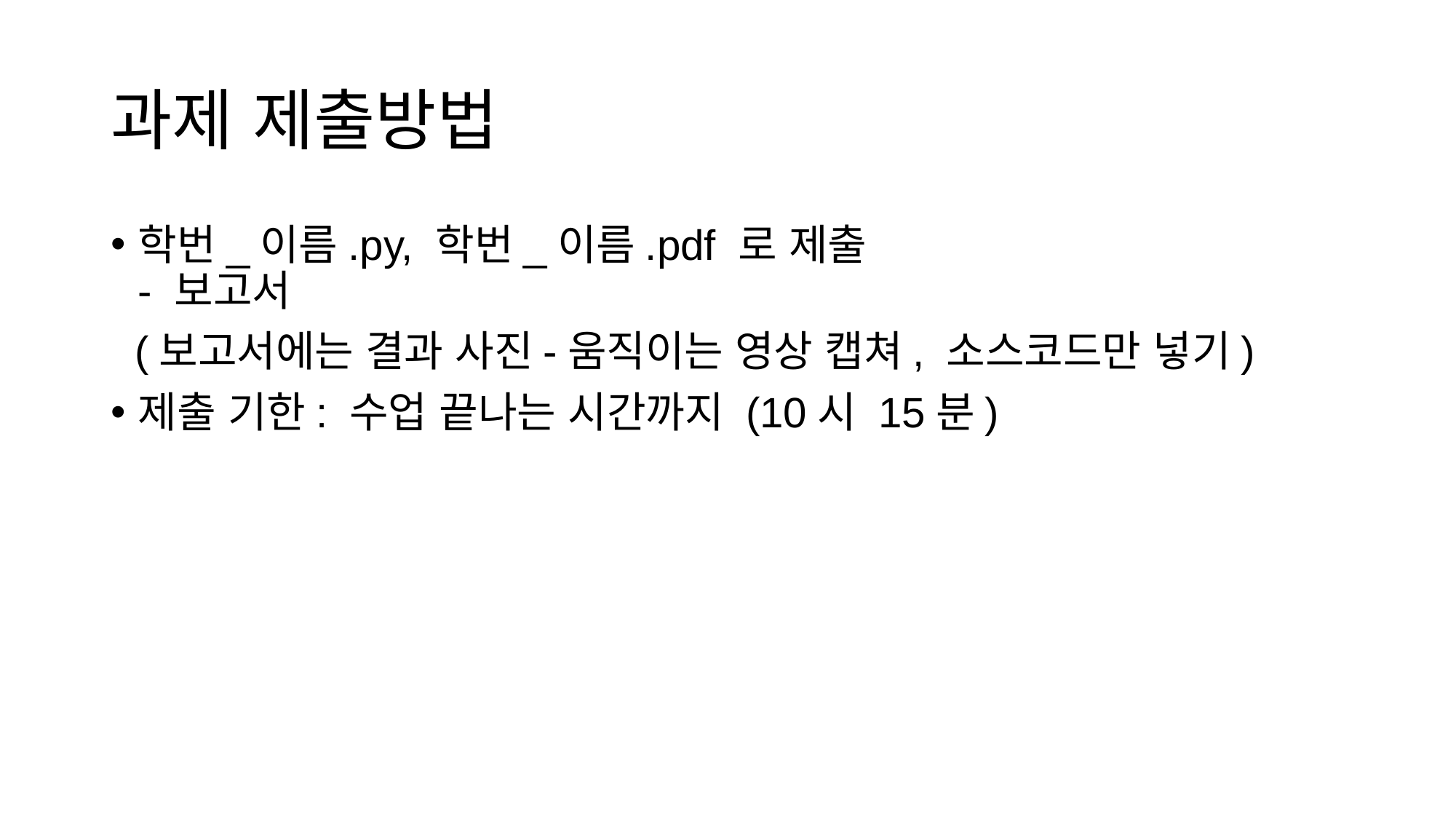

# 과제 제출방법
학번_이름.py, 학번_이름.pdf 로 제출
- 보고서
  (보고서에는 결과 사진-움직이는 영상 캡쳐, 소스코드만 넣기)
제출 기한: 수업 끝나는 시간까지 (10시 15분)